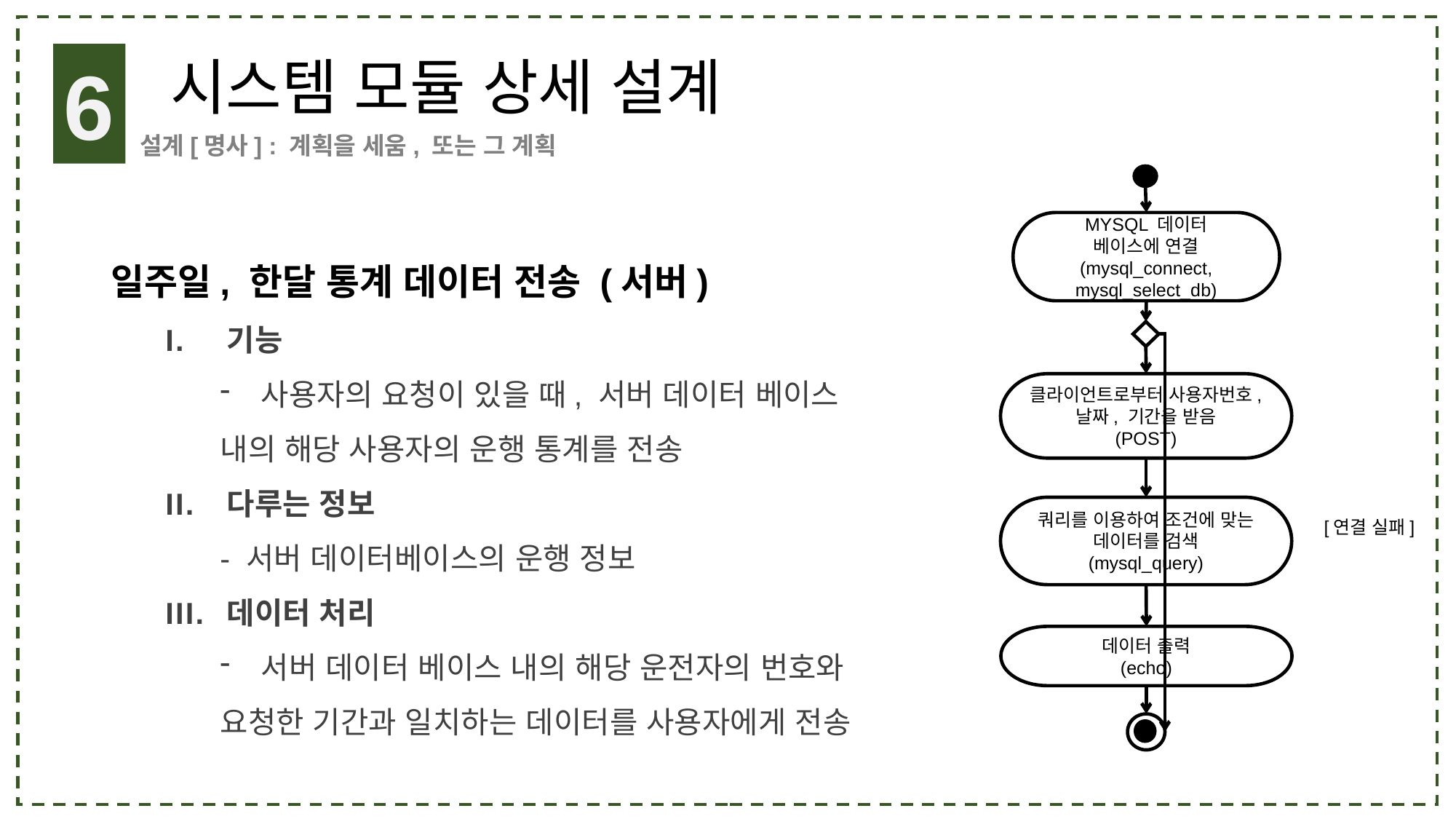

6
시스템 모듈 상세 설계
설계[명사] : 계획을 세움, 또는 그 계획

MYSQL 데이터
베이스에 연결
(mysql_connect, mysql_select_db)

클라이언트로부터 사용자번호, 날짜, 기간을 받음
(POST)
쿼리를 이용하여 조건에 맞는 데이터를 검색
(mysql_query)
[연결 실패]
데이터 출력
(echo)

일주일, 한달 통계 데이터 전송 (서버)
기능
사용자의 요청이 있을 때, 서버 데이터 베이스
내의 해당 사용자의 운행 통계를 전송
다루는 정보
- 서버 데이터베이스의 운행 정보
데이터 처리
서버 데이터 베이스 내의 해당 운전자의 번호와
요청한 기간과 일치하는 데이터를 사용자에게 전송